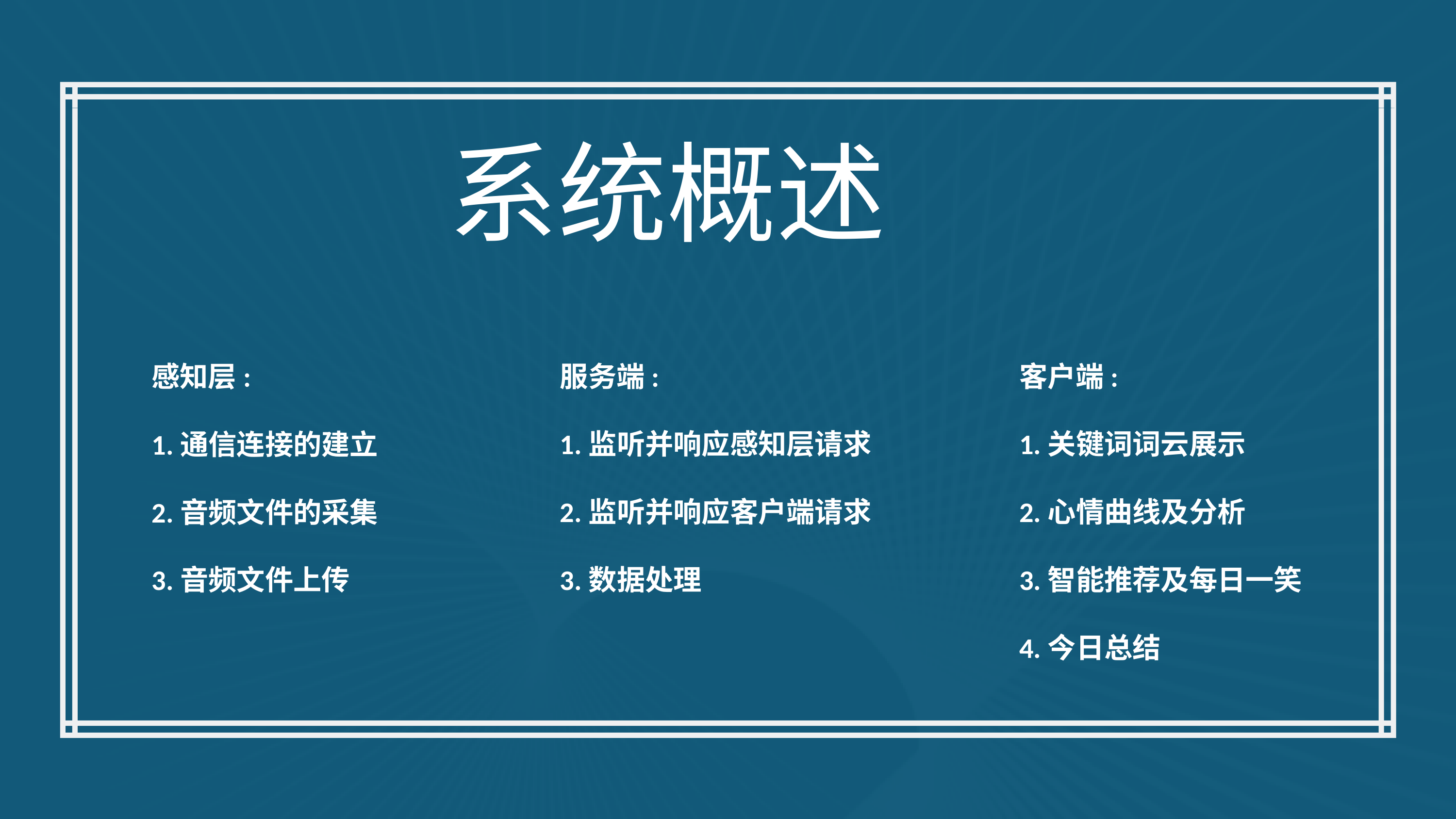

# 系统概述
感知层:
1.通信连接的建立
2.音频文件的采集
3.音频文件上传
服务端:
1.监听并响应感知层请求
2.监听并响应客户端请求
3.数据处理
客户端:
1.关键词词云展示
2.心情曲线及分析
3.智能推荐及每日一笑
4.今日总结